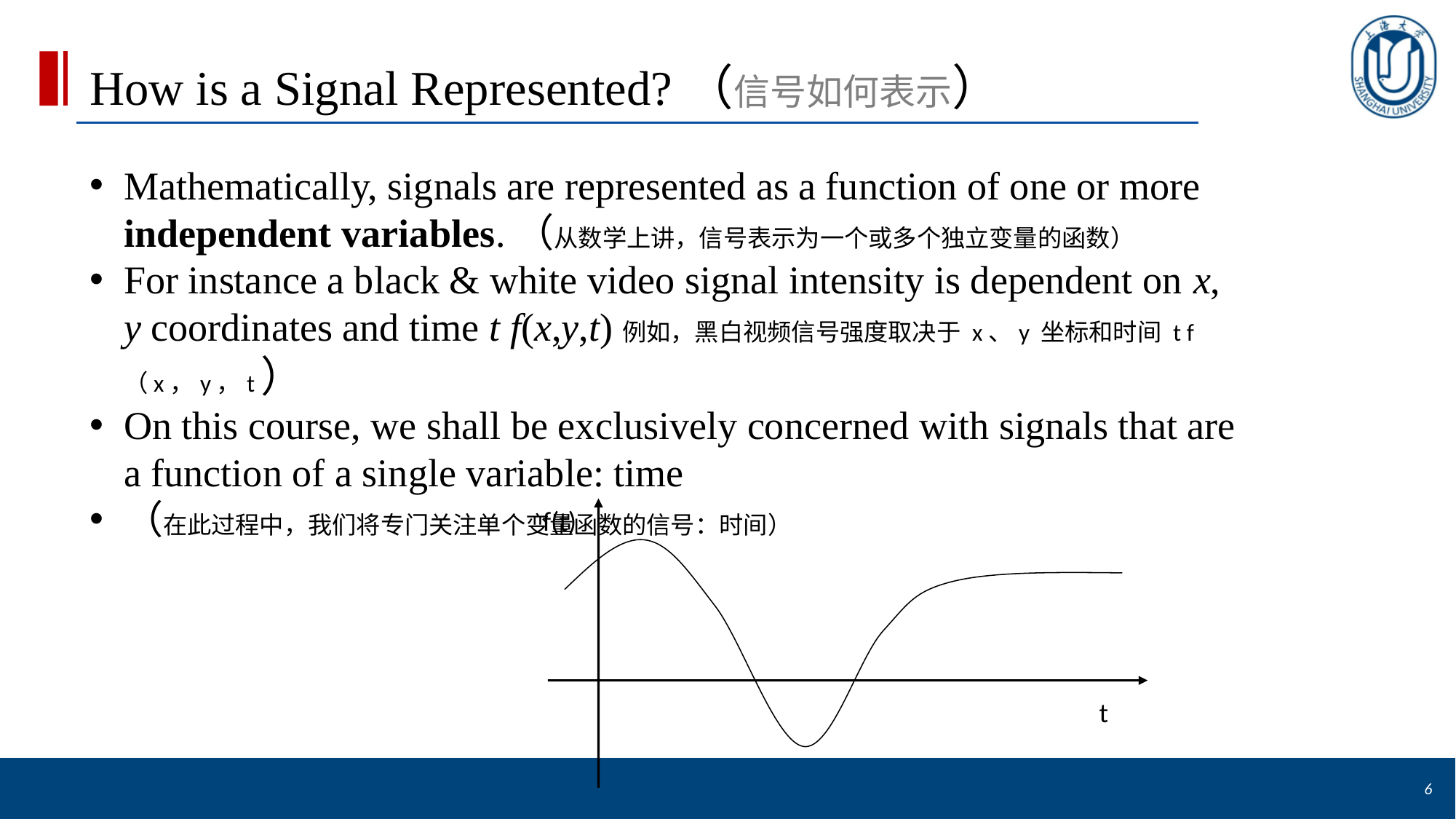

# How is a Signal Represented?（信号如何表示）
Mathematically, signals are represented as a function of one or more independent variables.（从数学上讲，信号表示为一个或多个独立变量的函数）
For instance a black & white video signal intensity is dependent on x, y coordinates and time t f(x,y,t)例如，黑白视频信号强度取决于 x、y 坐标和时间 t f （x，y，t）
On this course, we shall be exclusively concerned with signals that are a function of a single variable: time
（在此过程中，我们将专门关注单个变量函数的信号：时间）

f(t)

t

6